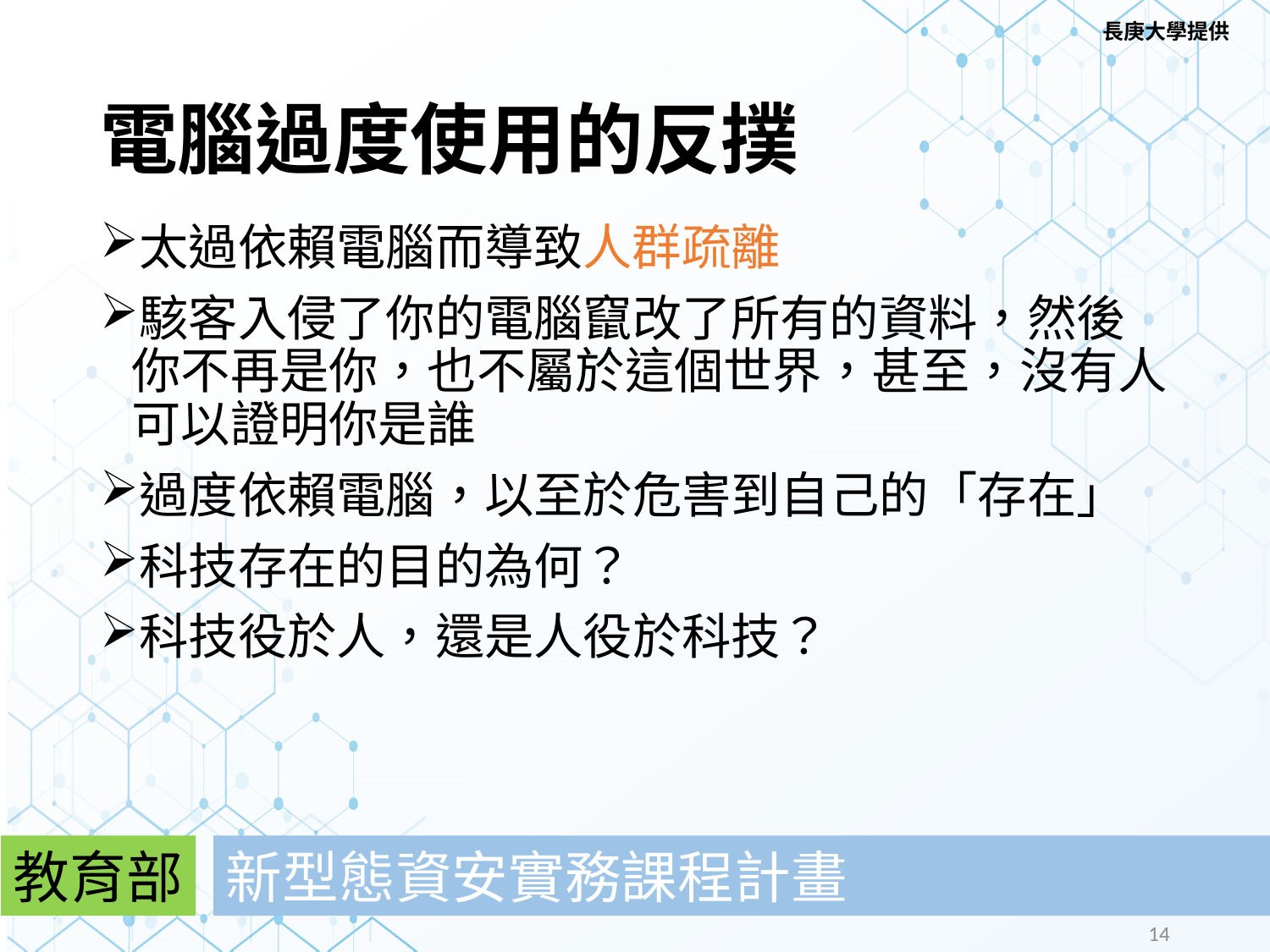

長庚大學提供
# 電腦過度使用的反撲​
太過依賴電腦而導致人群疏離​
駭客入侵了你的電腦竄改了所有的資料，然後你不再是你，也不屬於這個世界，甚至，沒有人可以證明你是誰​
過度依賴電腦，以至於危害到自己的「存在」​
科技存在的目的為何？​
科技役於人，還是人役於科技？
教育部
新型態資安實務課程計畫
14